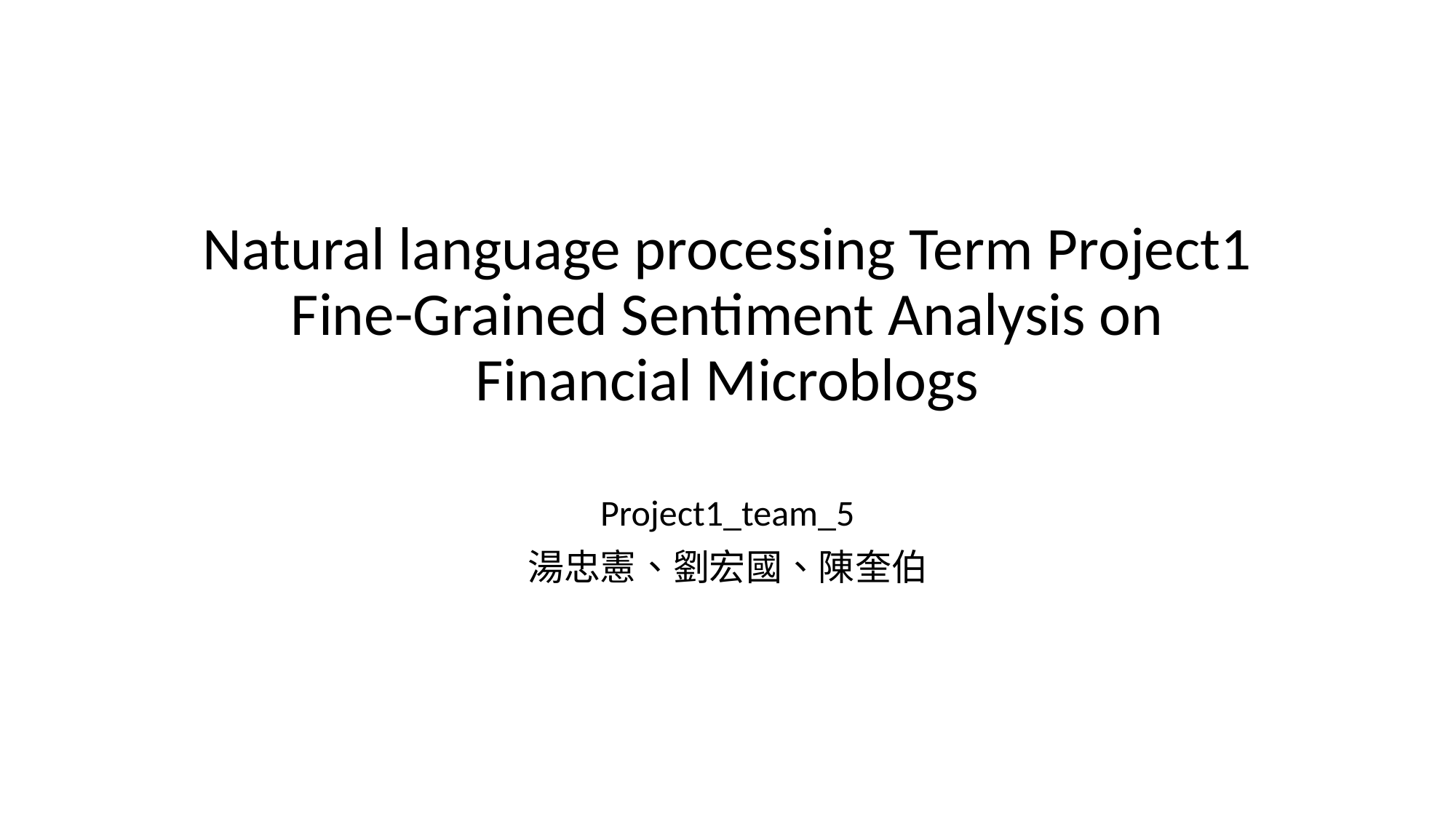

# Natural language processing Term Project1 Fine-Grained Sentiment Analysis on Financial Microblogs

Project1_team_5
湯忠憲、劉宏國、陳奎伯